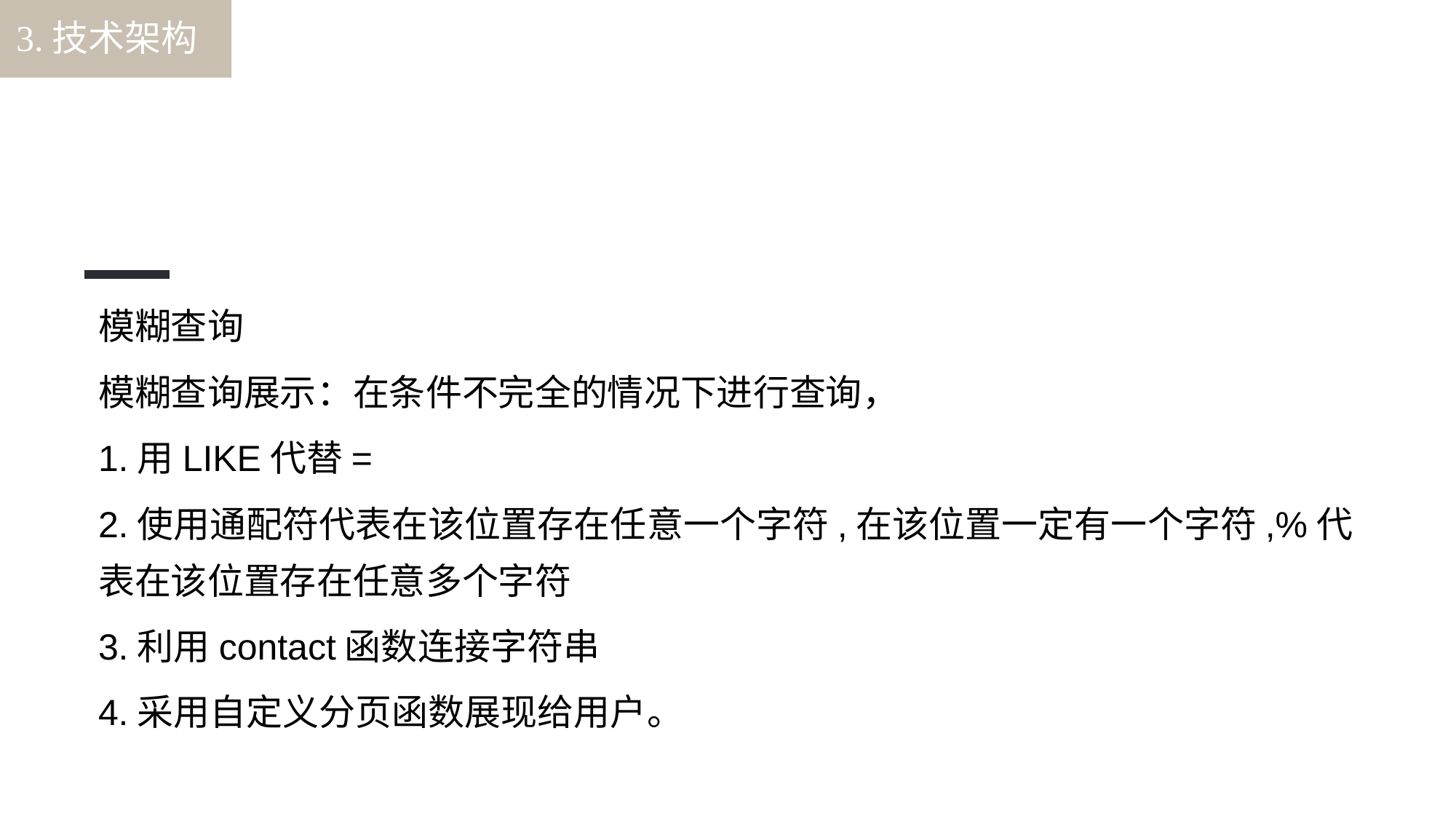

3.技术架构
概要设计
模糊查询
模糊查询展示：在条件不完全的情况下进行查询，
1.用LIKE代替=
2.使用通配符代表在该位置存在任意一个字符,在该位置一定有一个字符,%代表在该位置存在任意多个字符
3.利用contact函数连接字符串
4.采用自定义分页函数展现给用户。